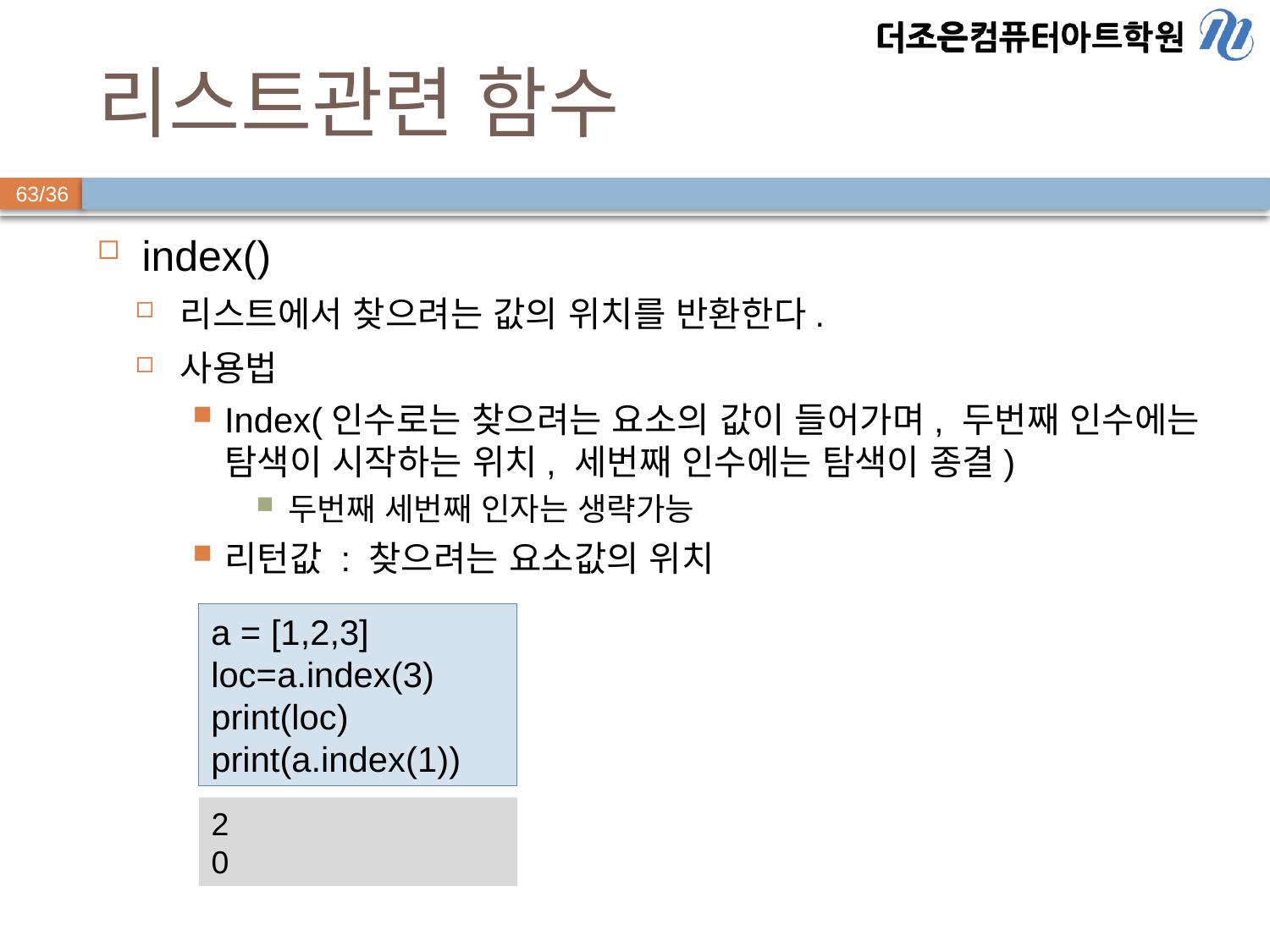

# 리스트관련 함수
index()
리스트에서 찾으려는 값의 위치를 반환한다.
사용법
Index(인수로는 찾으려는 요소의 값이 들어가며, 두번째 인수에는 탐색이 시작하는 위치, 세번째 인수에는 탐색이 종결)
두번째 세번째 인자는 생략가능
리턴값 : 찾으려는 요소값의 위치
a = [1,2,3]
loc=a.index(3)
print(loc)
print(a.index(1))
2
0